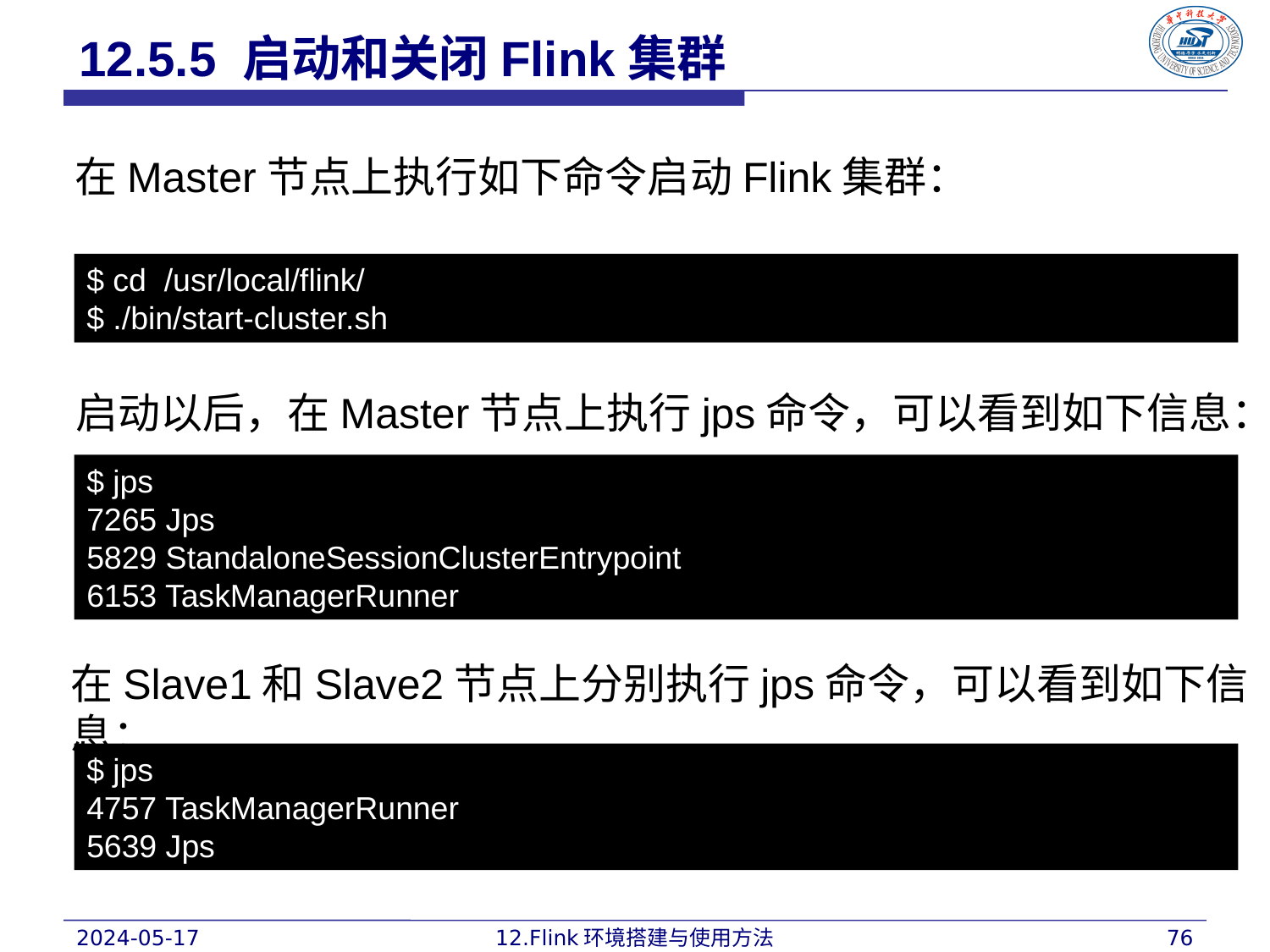

12.5.5 启动和关闭Flink集群
在Master节点上执行如下命令启动Flink集群：
$ cd  /usr/local/flink/
$ ./bin/start-cluster.sh
启动以后，在Master节点上执行jps命令，可以看到如下信息：
$ jps
7265 Jps
5829 StandaloneSessionClusterEntrypoint
6153 TaskManagerRunner
在Slave1和Slave2节点上分别执行jps命令，可以看到如下信息：
$ jps
4757 TaskManagerRunner
5639 Jps
2024-05-17
12.Flink环境搭建与使用方法
76